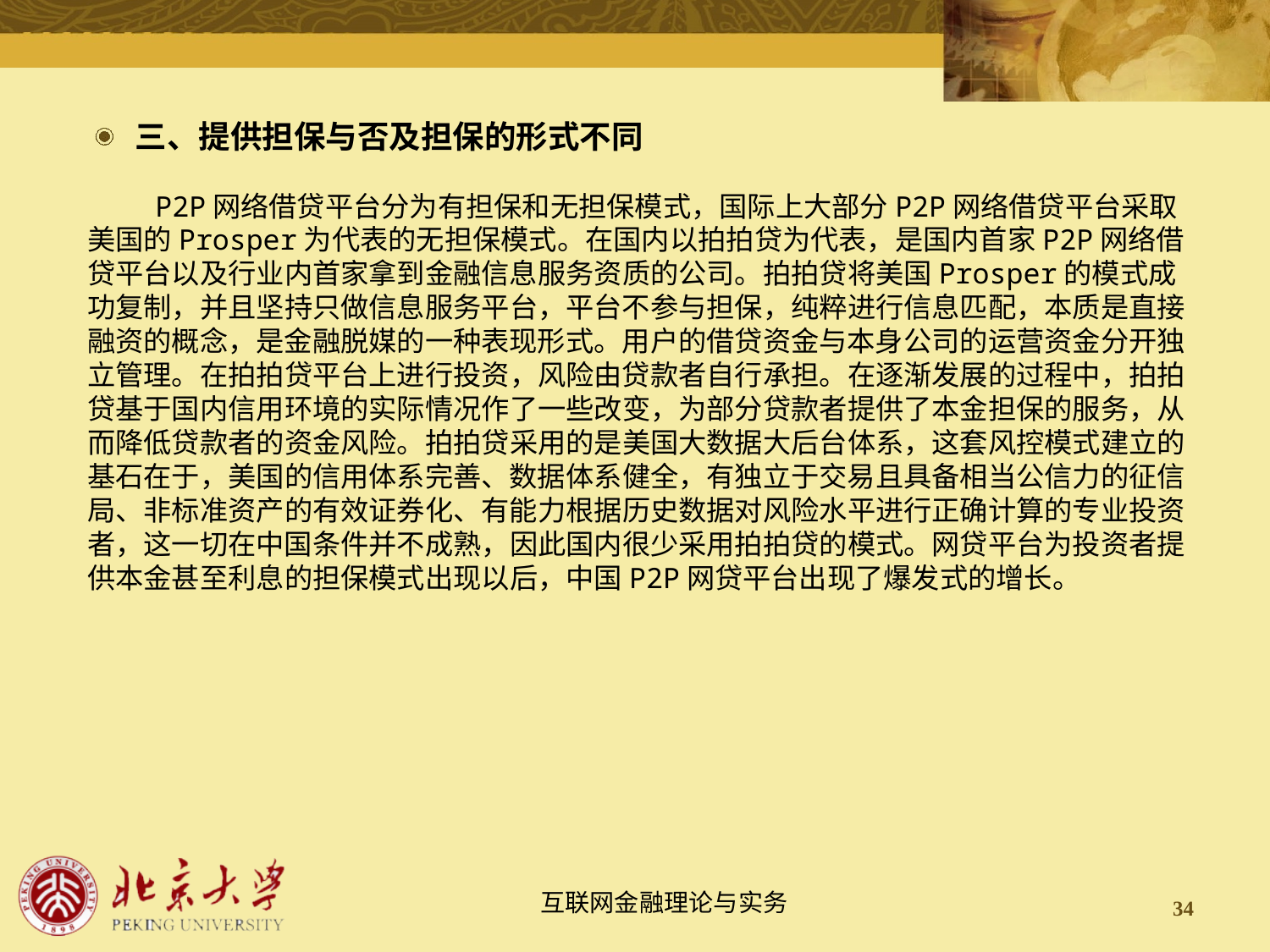

三、提供担保与否及担保的形式不同

    P2P网络借贷平台分为有担保和无担保模式，国际上大部分P2P网络借贷平台采取美国的Prosper为代表的无担保模式。在国内以拍拍贷为代表，是国内首家P2P网络借贷平台以及行业内首家拿到金融信息服务资质的公司。拍拍贷将美国Prosper的模式成功复制，并且坚持只做信息服务平台，平台不参与担保，纯粹进行信息匹配，本质是直接融资的概念，是金融脱媒的一种表现形式。用户的借贷资金与本身公司的运营资金分开独立管理。在拍拍贷平台上进行投资，风险由贷款者自行承担。在逐渐发展的过程中，拍拍贷基于国内信用环境的实际情况作了一些改变，为部分贷款者提供了本金担保的服务，从而降低贷款者的资金风险。拍拍贷采用的是美国大数据大后台体系，这套风控模式建立的基石在于，美国的信用体系完善、数据体系健全，有独立于交易且具备相当公信力的征信局、非标准资产的有效证券化、有能力根据历史数据对风险水平进行正确计算的专业投资者，这一切在中国条件并不成熟，因此国内很少采用拍拍贷的模式。网贷平台为投资者提供本金甚至利息的担保模式出现以后，中国P2P网贷平台出现了爆发式的增长。
34